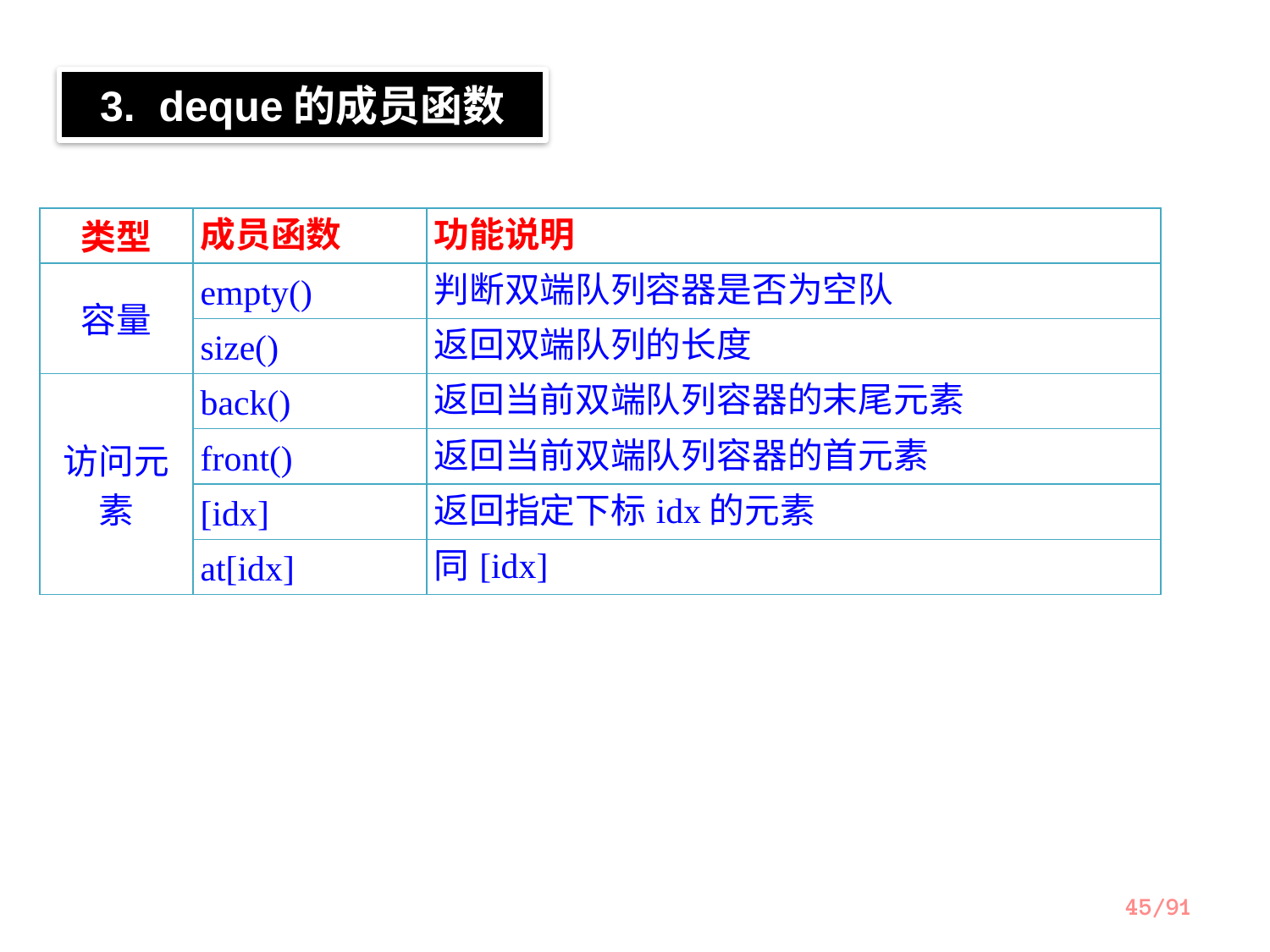

3.  deque的成员函数
| 类型 | 成员函数 | 功能说明 |
| --- | --- | --- |
| 容量 | empty() | 判断双端队列容器是否为空队 |
|  | size() | 返回双端队列的长度 |
| 访问元素 | back() | 返回当前双端队列容器的末尾元素 |
|  | front() | 返回当前双端队列容器的首元素 |
|  | [idx] | 返回指定下标idx的元素 |
|  | at[idx] | 同[idx] |
45/91